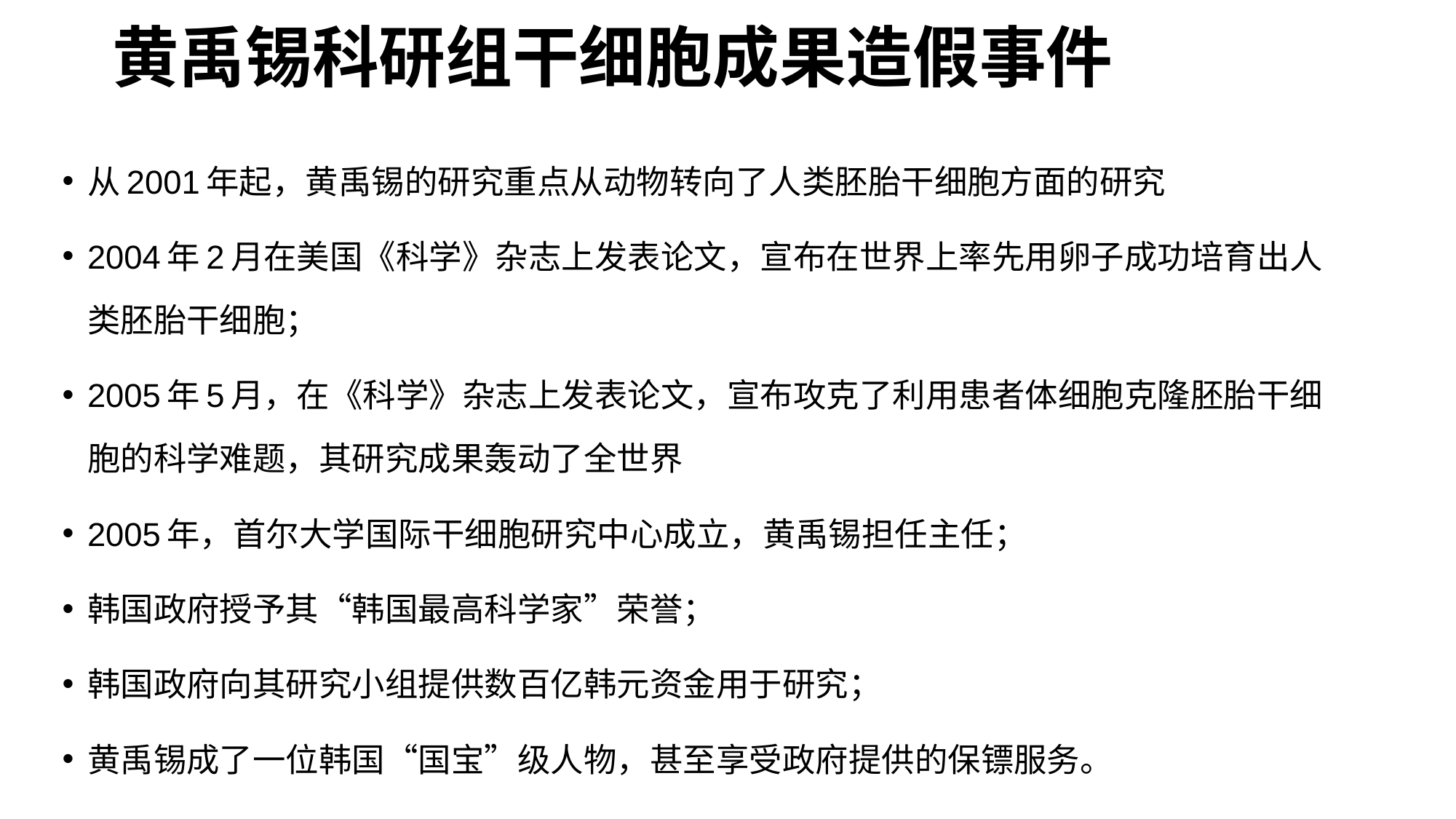

# 黄禹锡科研组干细胞成果造假事件
从2001年起，黄禹锡的研究重点从动物转向了人类胚胎干细胞方面的研究
2004年2月在美国《科学》杂志上发表论文，宣布在世界上率先用卵子成功培育出人类胚胎干细胞；
2005年5月，在《科学》杂志上发表论文，宣布攻克了利用患者体细胞克隆胚胎干细胞的科学难题，其研究成果轰动了全世界
2005年，首尔大学国际干细胞研究中心成立，黄禹锡担任主任；
韩国政府授予其“韩国最高科学家”荣誉；
韩国政府向其研究小组提供数百亿韩元资金用于研究；
黄禹锡成了一位韩国“国宝”级人物，甚至享受政府提供的保镖服务。